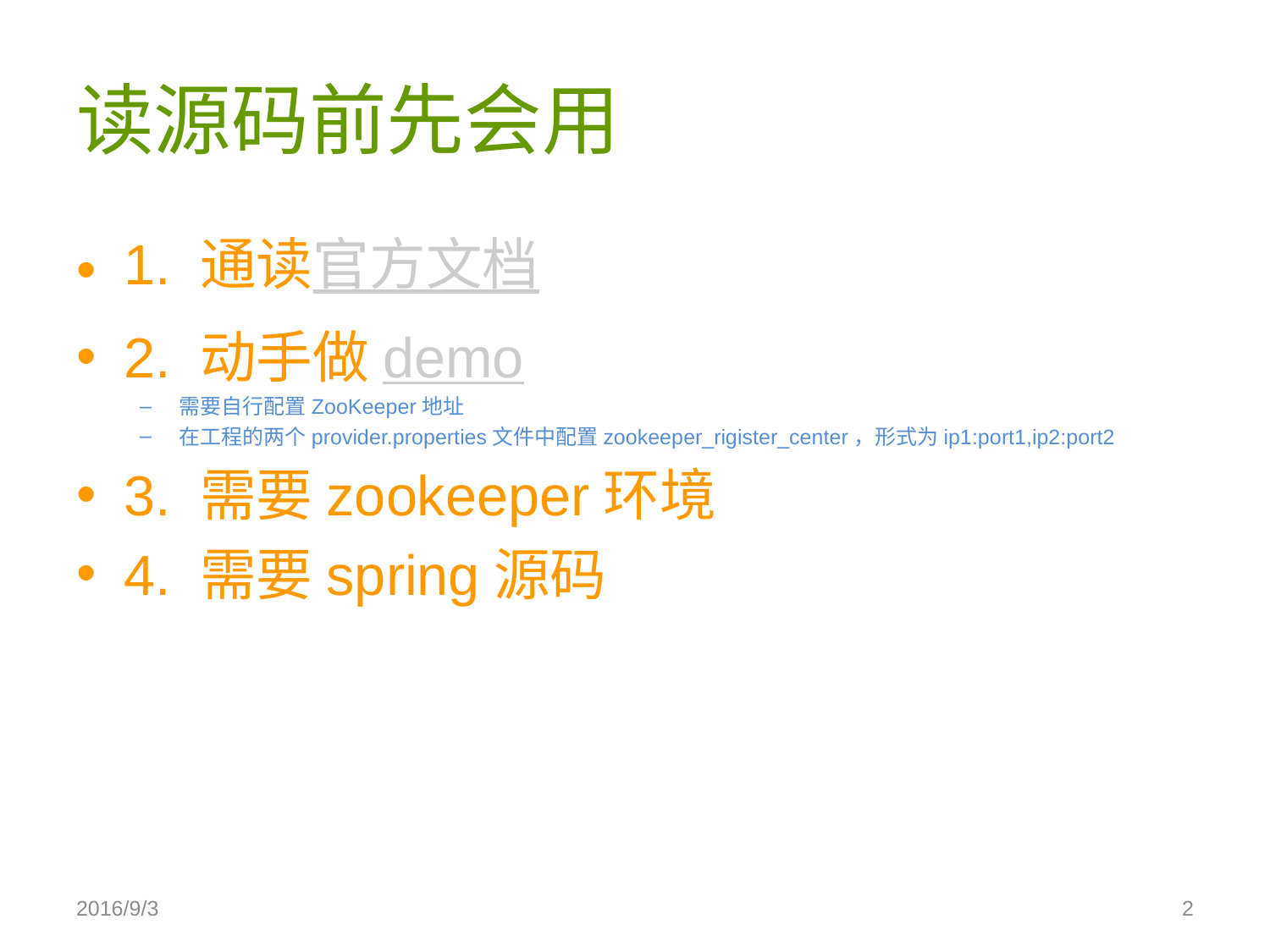

# 读源码前先会用
1. 通读官方文档
2. 动手做demo
需要自行配置ZooKeeper地址
在工程的两个provider.properties文件中配置zookeeper_rigister_center，形式为ip1:port1,ip2:port2
3. 需要zookeeper环境
4. 需要spring源码

2016/9/3
2